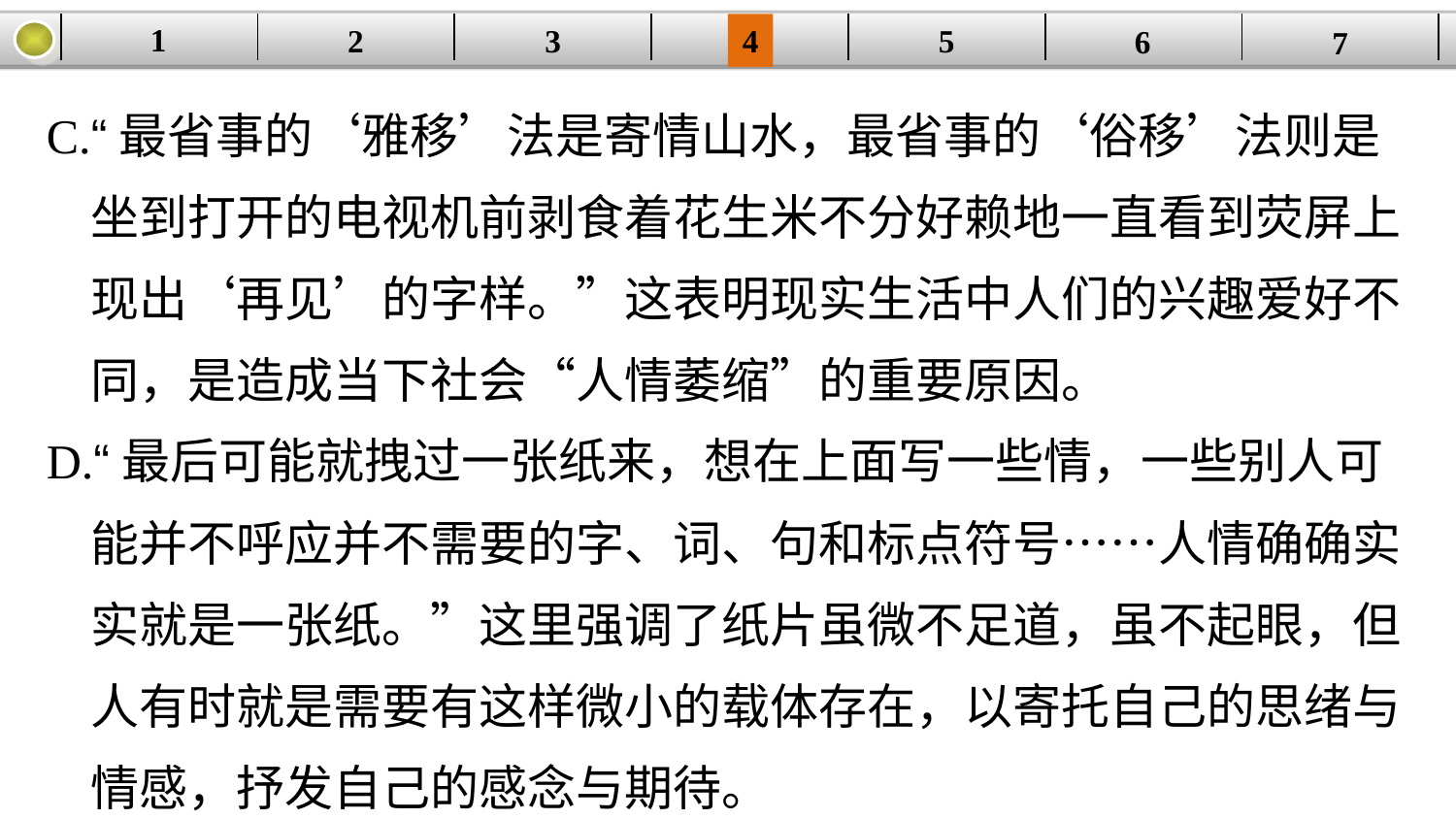

1
5
3
2
|  |  |  |  |  |  |  |
| --- | --- | --- | --- | --- | --- | --- |
4
6
7

C.“最省事的‘雅移’法是寄情山水，最省事的‘俗移’法则是
   坐到打开的电视机前剥食着花生米不分好赖地一直看到荧屏上
   现出‘再见’的字样。”这表明现实生活中人们的兴趣爱好不
   同，是造成当下社会“人情萎缩”的重要原因。
D.“最后可能就拽过一张纸来，想在上面写一些情，一些别人可
   能并不呼应并不需要的字、词、句和标点符号……人情确确实
   实就是一张纸。”这里强调了纸片虽微不足道，虽不起眼，但
   人有时就是需要有这样微小的载体存在，以寄托自己的思绪与
   情感，抒发自己的感念与期待。